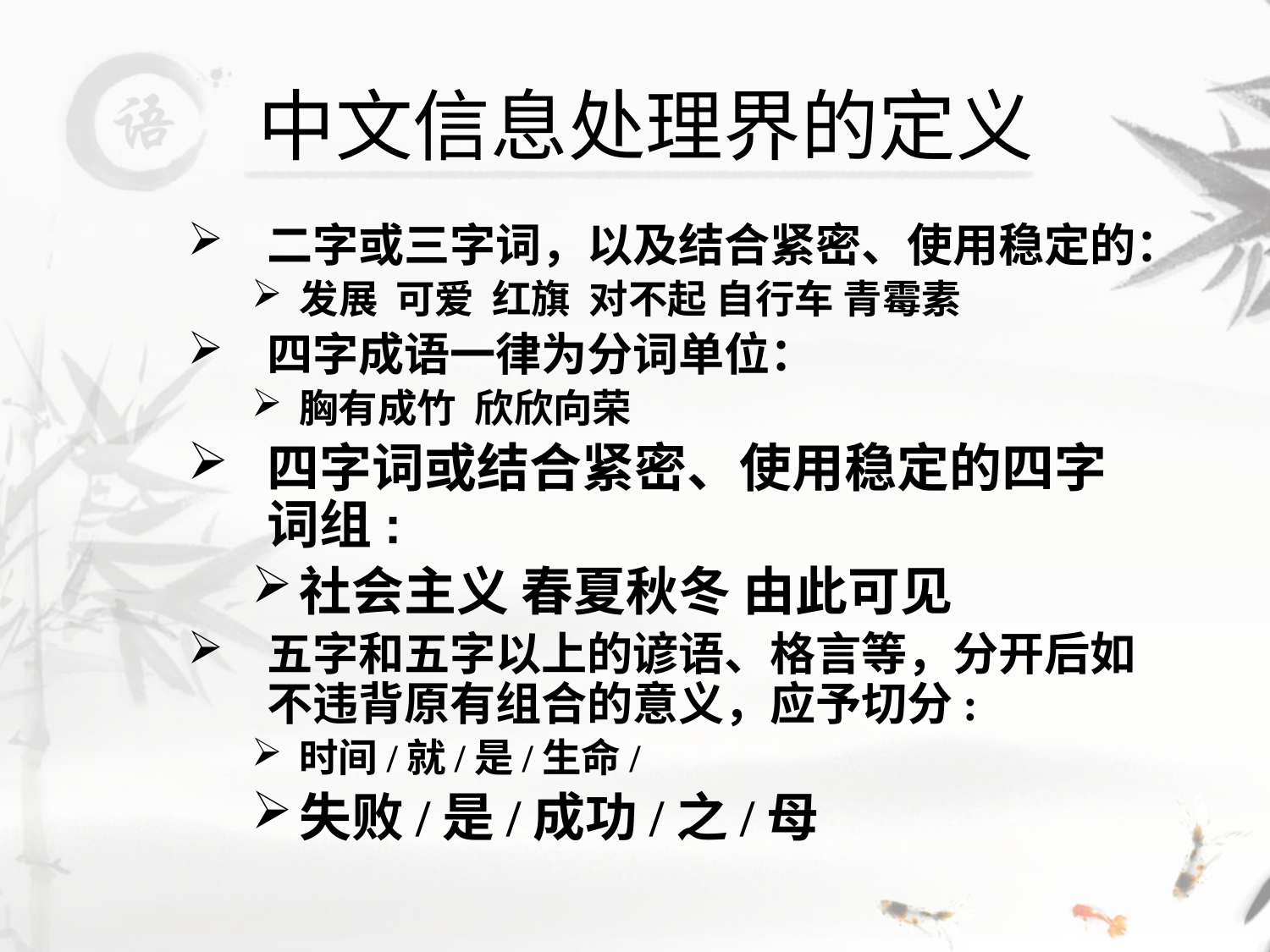

# 中文信息处理界的定义
二字或三字词，以及结合紧密、使用稳定的：
发展  可爱  红旗  对不起 自行车 青霉素
四字成语一律为分词单位：
胸有成竹  欣欣向荣
四字词或结合紧密、使用稳定的四字词组:
社会主义 春夏秋冬 由此可见
五字和五字以上的谚语、格言等，分开后如不违背原有组合的意义，应予切分:
时间/就/是/生命/
失败/是/成功/之/母